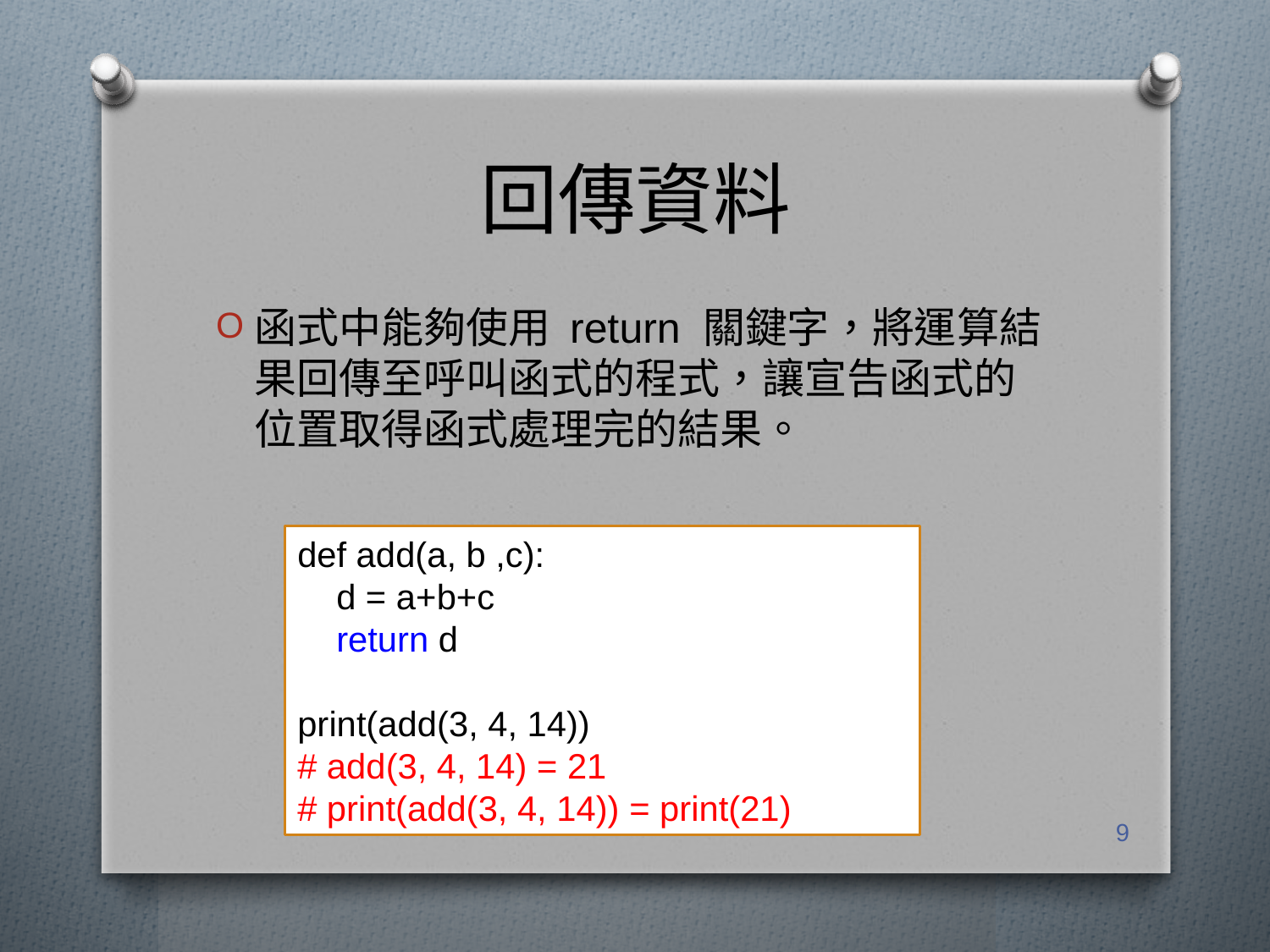

# 回傳資料
函式中能夠使用 return 關鍵字，將運算結果回傳至呼叫函式的程式，讓宣告函式的位置取得函式處理完的結果。
def add(a, b ,c):
    d = a+b+c
    return d

print(add(3, 4, 14))
# add(3, 4, 14) = 21
# print(add(3, 4, 14)) = print(21)
9